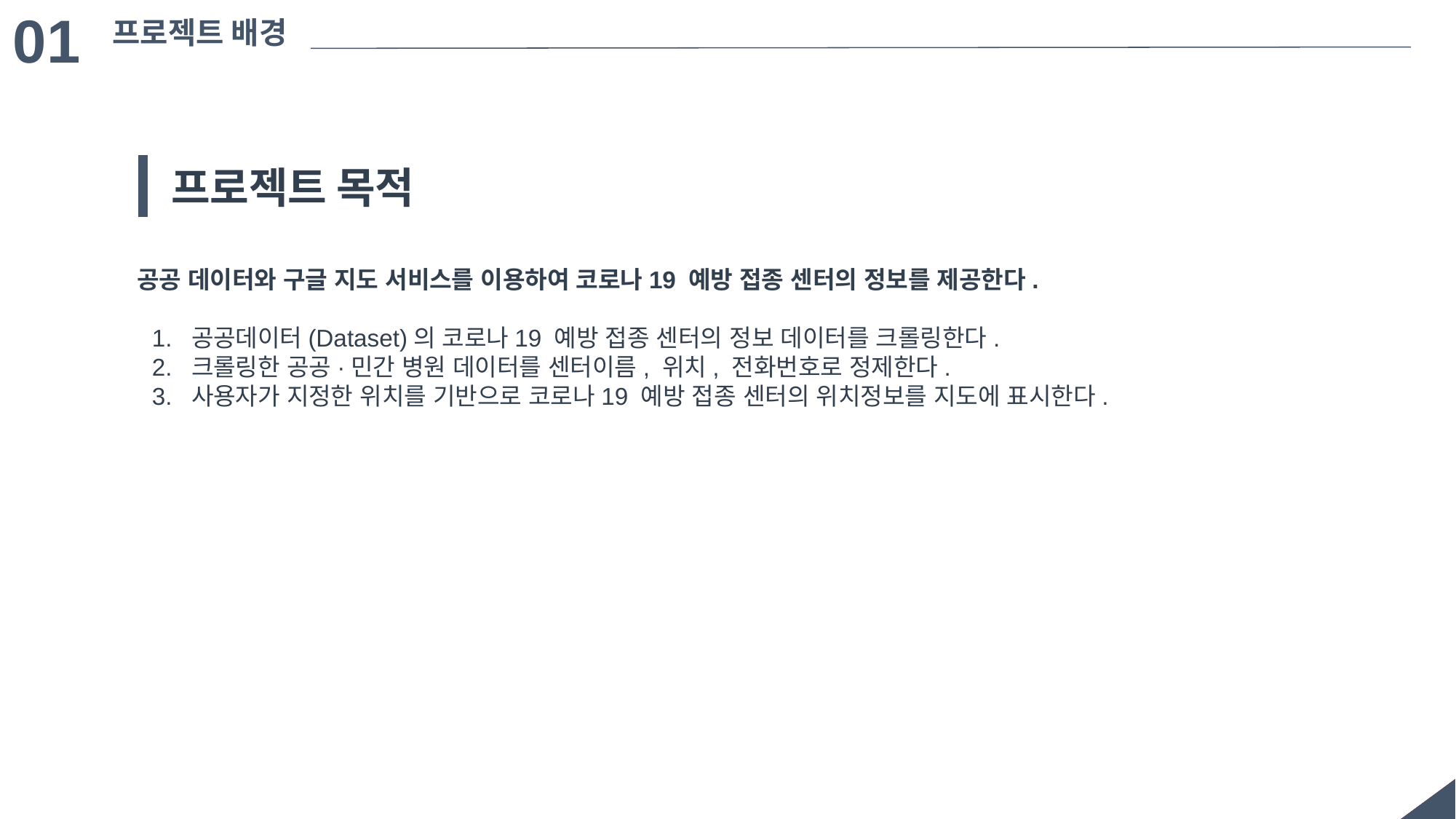

01
프로젝트 배경

프로젝트 목적
공공 데이터와 구글 지도 서비스를 이용하여 코로나19 예방 접종 센터의 정보를 제공한다.

공공데이터(Dataset)의 코로나19 예방 접종 센터의 정보 데이터를 크롤링한다.
크롤링한 공공·민간 병원 데이터를 센터이름, 위치, 전화번호로 정제한다.
사용자가 지정한 위치를 기반으로 코로나19 예방 접종 센터의 위치정보를 지도에 표시한다.